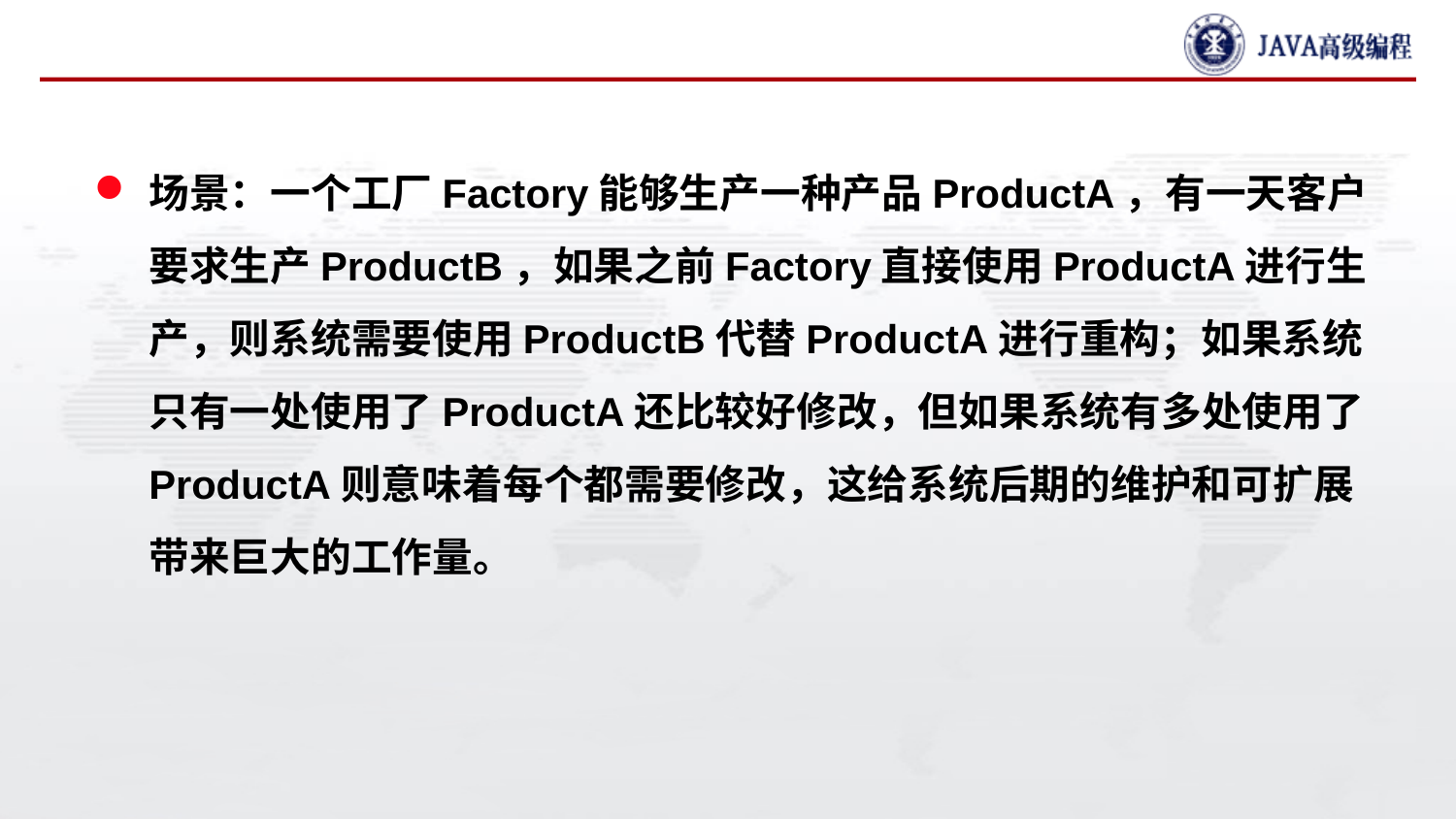

#
场景：一个工厂Factory能够生产一种产品ProductA，有一天客户要求生产ProductB，如果之前Factory直接使用ProductA进行生产，则系统需要使用ProductB代替ProductA进行重构；如果系统只有一处使用了ProductA还比较好修改，但如果系统有多处使用了ProductA则意味着每个都需要修改，这给系统后期的维护和可扩展带来巨大的工作量。